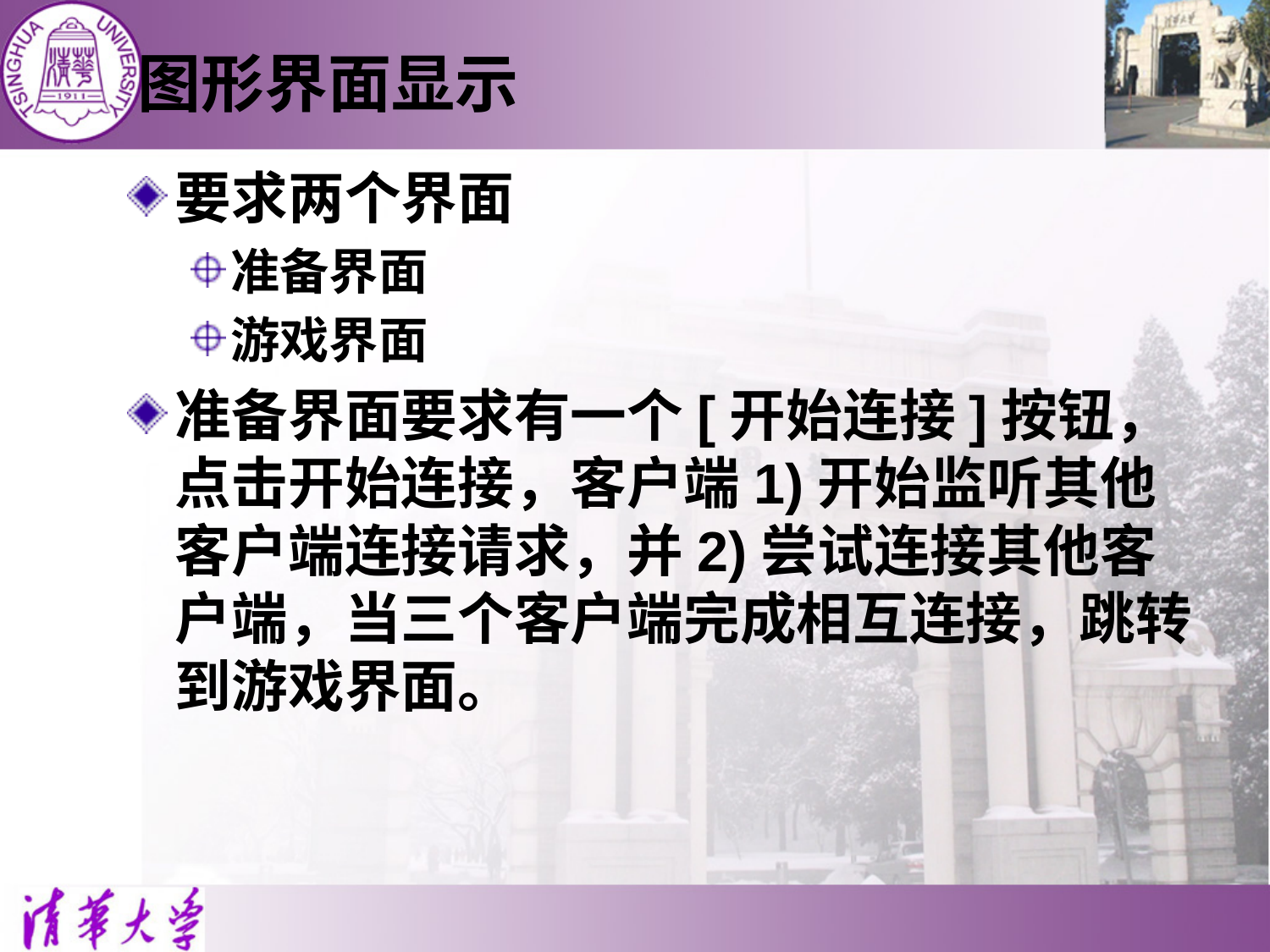

# 图形界面显示
要求两个界面
准备界面
游戏界面
准备界面要求有一个[开始连接]按钮，点击开始连接，客户端1)开始监听其他客户端连接请求，并2)尝试连接其他客户端，当三个客户端完成相互连接，跳转到游戏界面。